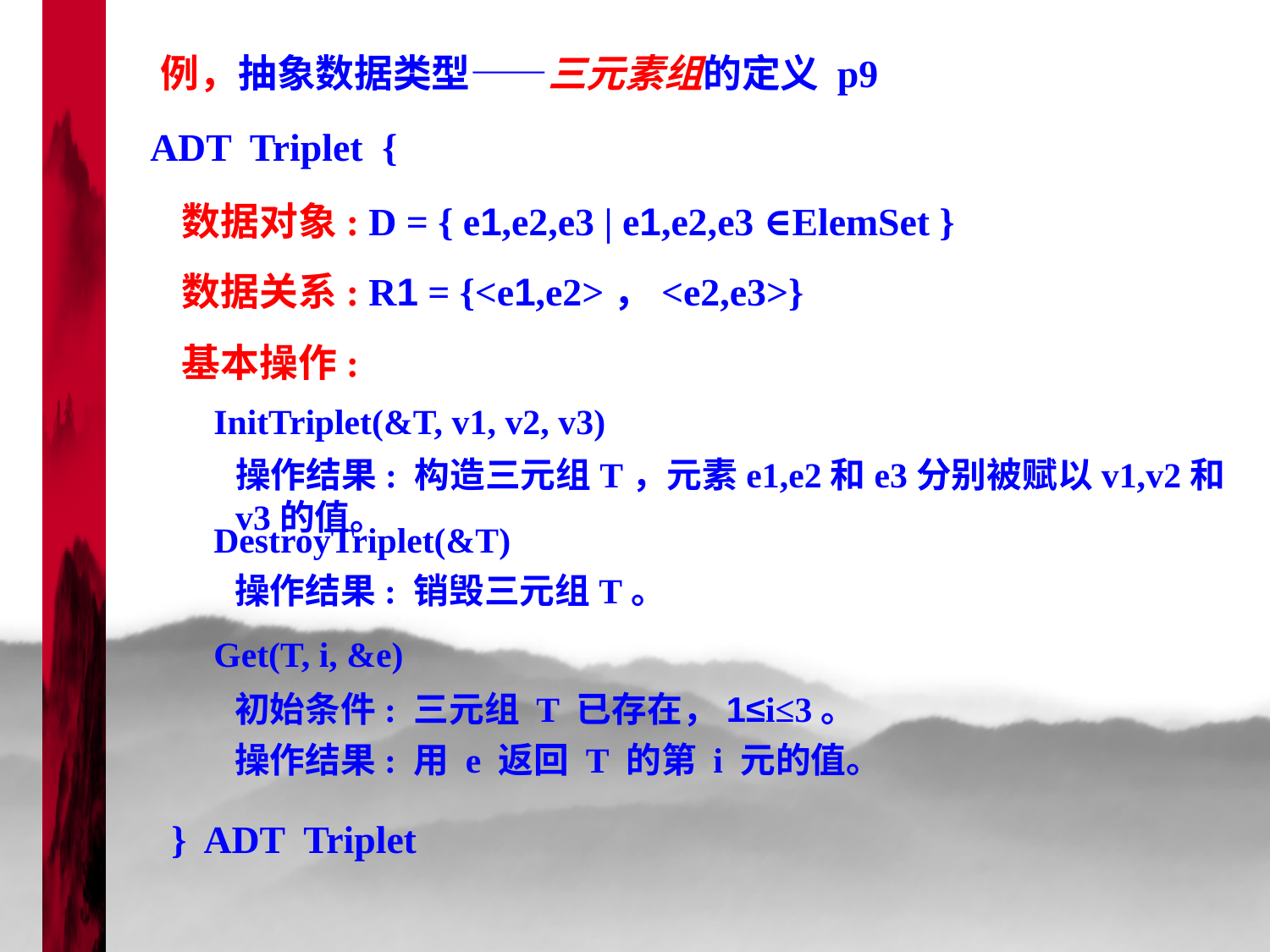

例，抽象数据类型——三元素组的定义 p9
ADT  Triplet  {
}  ADT  Triplet
数据对象: D = { e1,e2,e3 | e1,e2,e3 ∈ElemSet }
数据关系: R1 = {<e1,e2>，<e2,e3>}
基本操作:
InitTriplet(&T, v1, v2, v3)
操作结果: 构造三元组T，元素e1,e2和e3分别被赋以v1,v2和v3的值。
DestroyTriplet(&T)
操作结果: 销毁三元组T。
Get(T, i, &e)
初始条件: 三元组 T 已存在，1≤i≤3。
操作结果: 用 e 返回 T 的第 i 元的值。